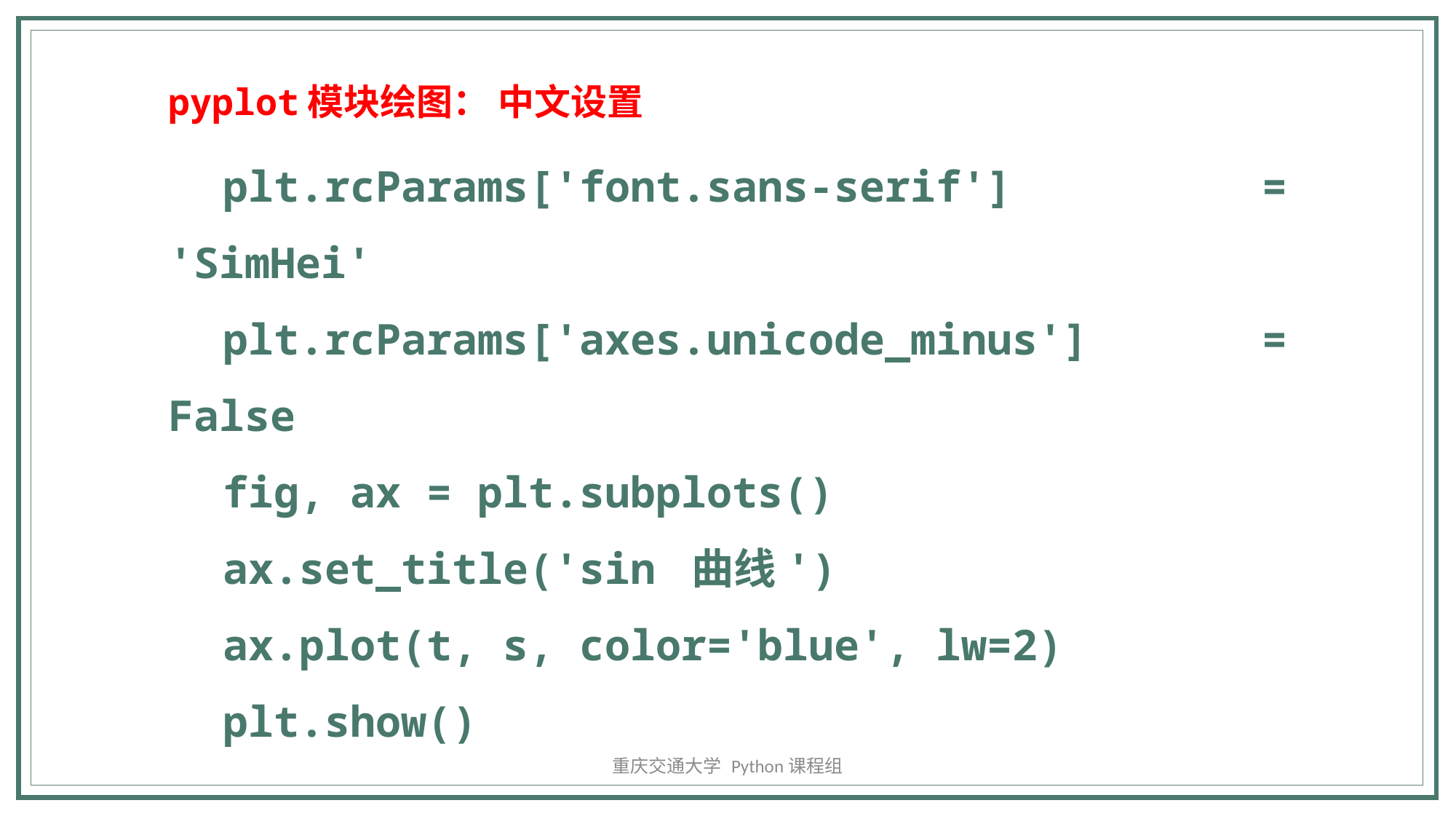

pyplot模块绘图： 中文设置
plt.rcParams['font.sans-serif'] = 'SimHei'
plt.rcParams['axes.unicode_minus'] = False
fig, ax = plt.subplots()
ax.set_title('sin 曲线')
ax.plot(t, s, color='blue', lw=2)
plt.show()
重庆交通大学 Python课程组